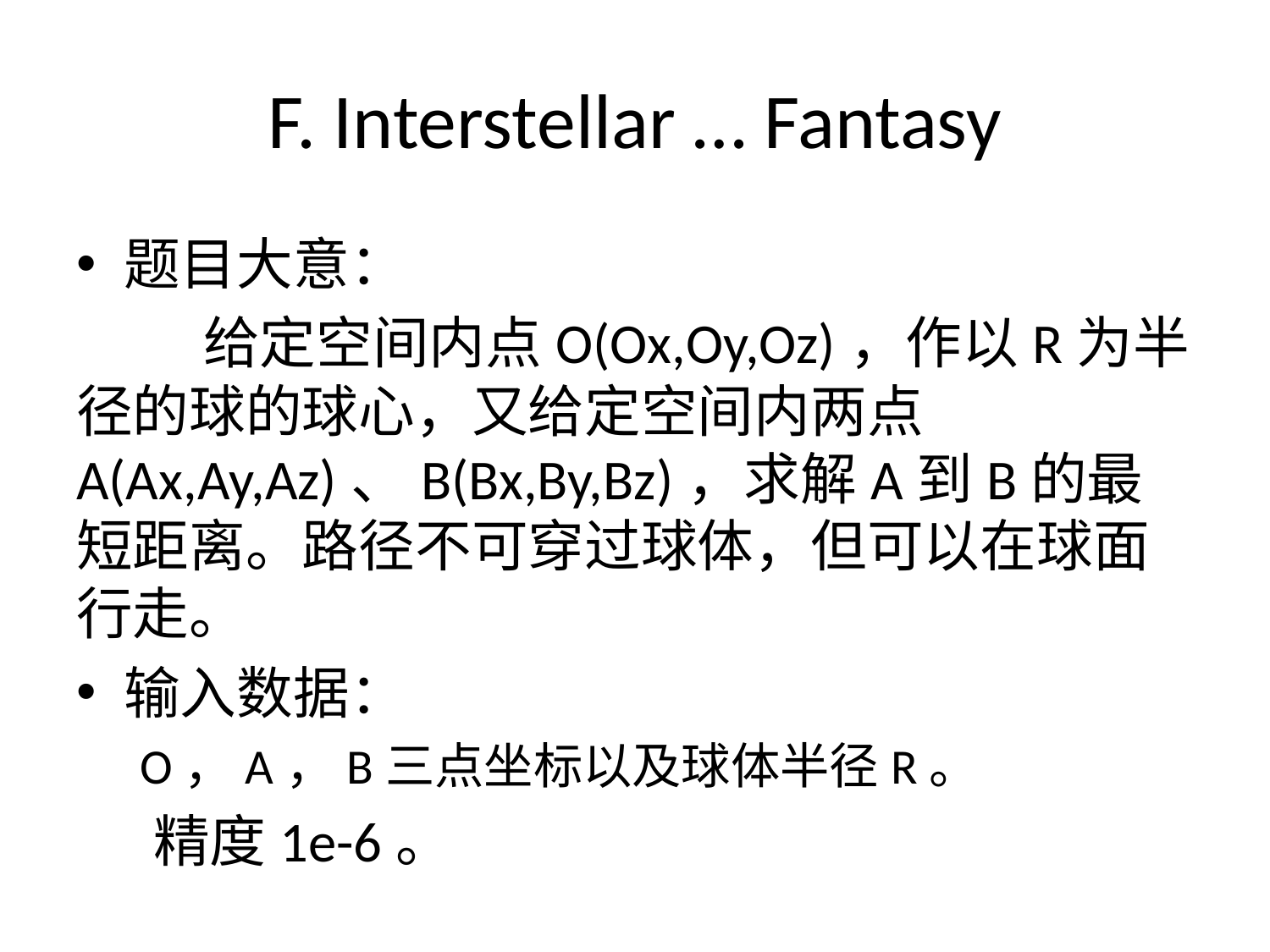

# F. Interstellar … Fantasy
题目大意：
	给定空间内点O(Ox,Oy,Oz)，作以R为半径的球的球心，又给定空间内两点A(Ax,Ay,Az)、B(Bx,By,Bz)，求解A到B的最短距离。路径不可穿过球体，但可以在球面行走。
输入数据：
O，A，B三点坐标以及球体半径R。
     精度1e-6。